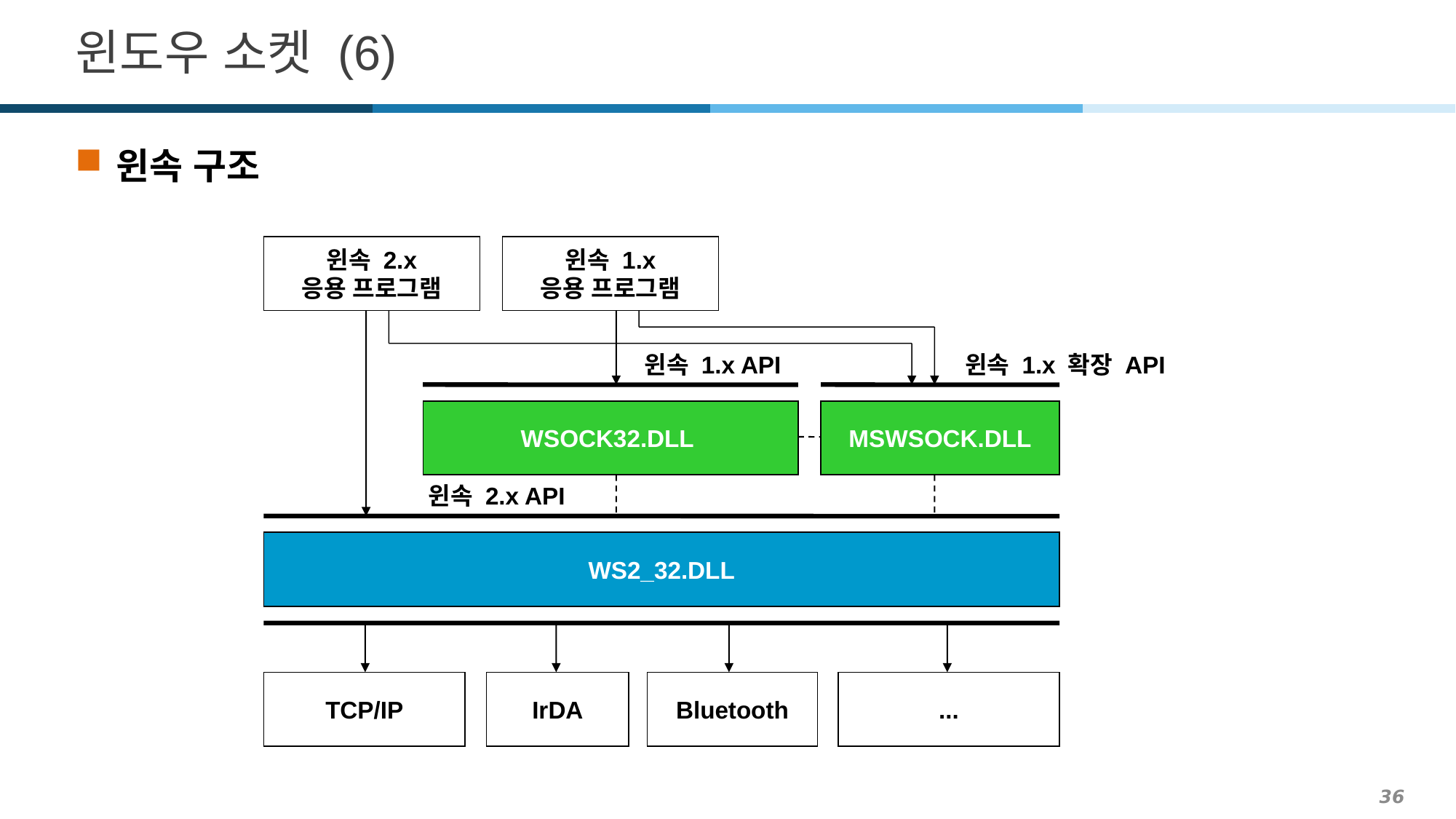

# 윈도우 소켓 (6)
윈속 구조
윈속 2.x
응용 프로그램
윈속 1.x
응용 프로그램

윈속 1.x API

윈속 1.x 확장 API

WSOCK32.DLL
MSWSOCK.DLL

윈속 2.x API

WS2_32.DLL

TCP/IP
IrDA
Bluetooth
...